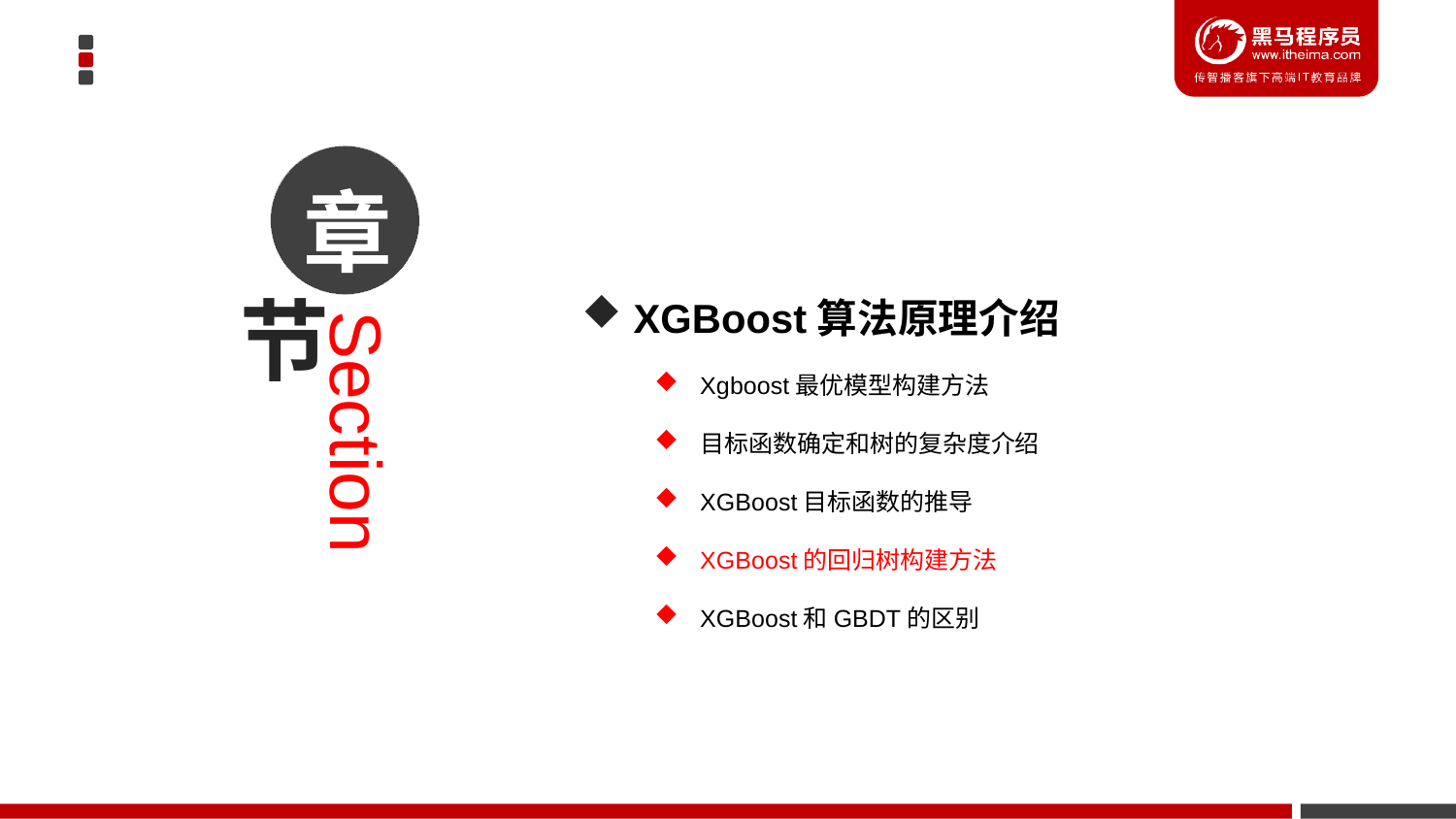

章
 XGBoost算法原理介绍
Xgboost最优模型构建方法
目标函数确定和树的复杂度介绍
XGBoost目标函数的推导
XGBoost的回归树构建方法
XGBoost和GBDT的区别
节
Section